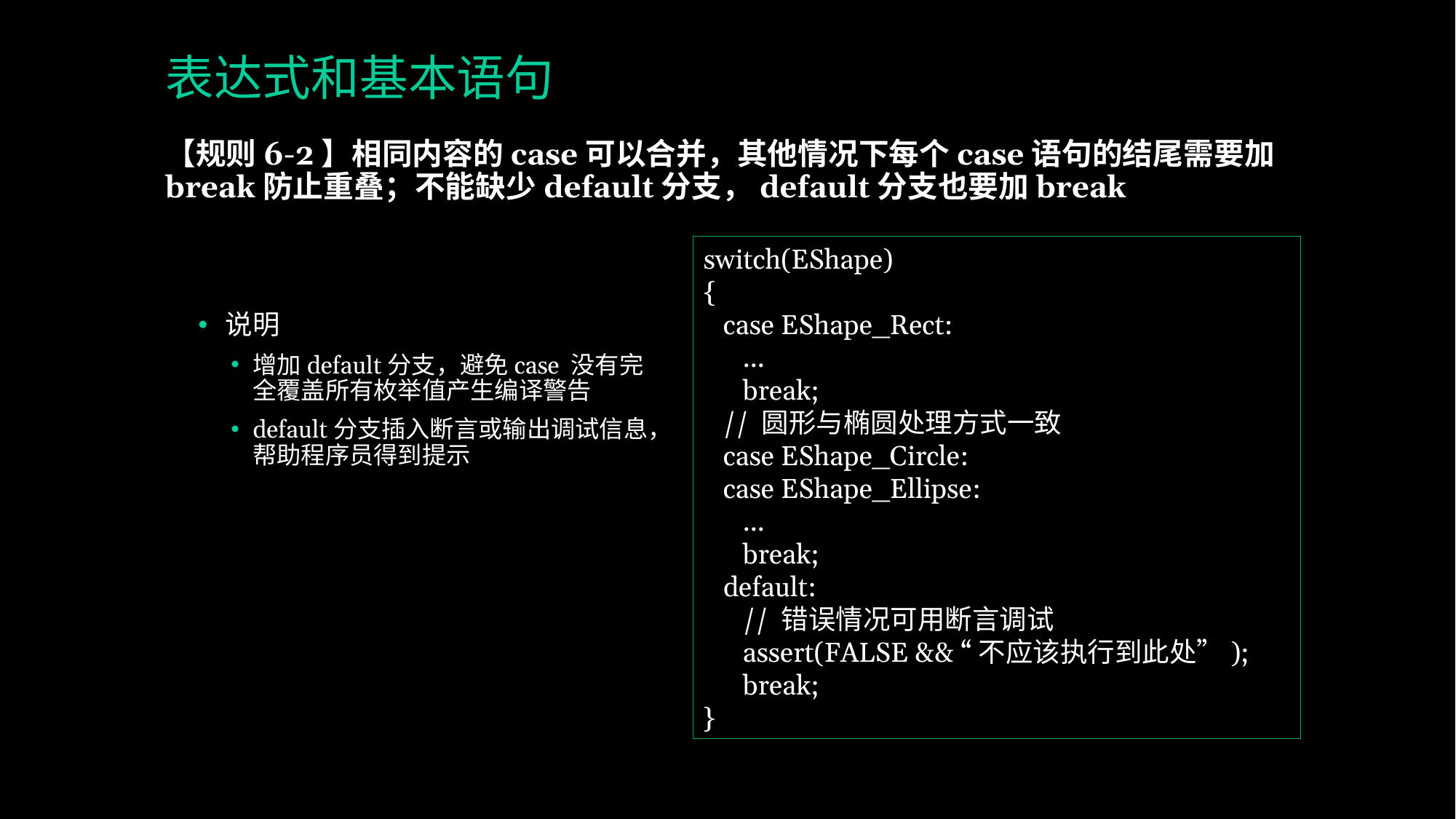

# 表达式和基本语句
【规则6-2】相同内容的case可以合并，其他情况下每个case语句的结尾需要加break防止重叠；不能缺少default分支，default分支也要加break
switch(EShape)
{
   case EShape_Rect:
      ...
      break;
   // 圆形与椭圆处理方式一致
   case EShape_Circle:
   case EShape_Ellipse:
      ...
      break;
   default:
      // 错误情况可用断言调试
      assert(FALSE && “不应该执行到此处”);
      break;
}
说明
增加default分支，避免case 没有完全覆盖所有枚举值产生编译警告
default分支插入断言或输出调试信息，帮助程序员得到提示